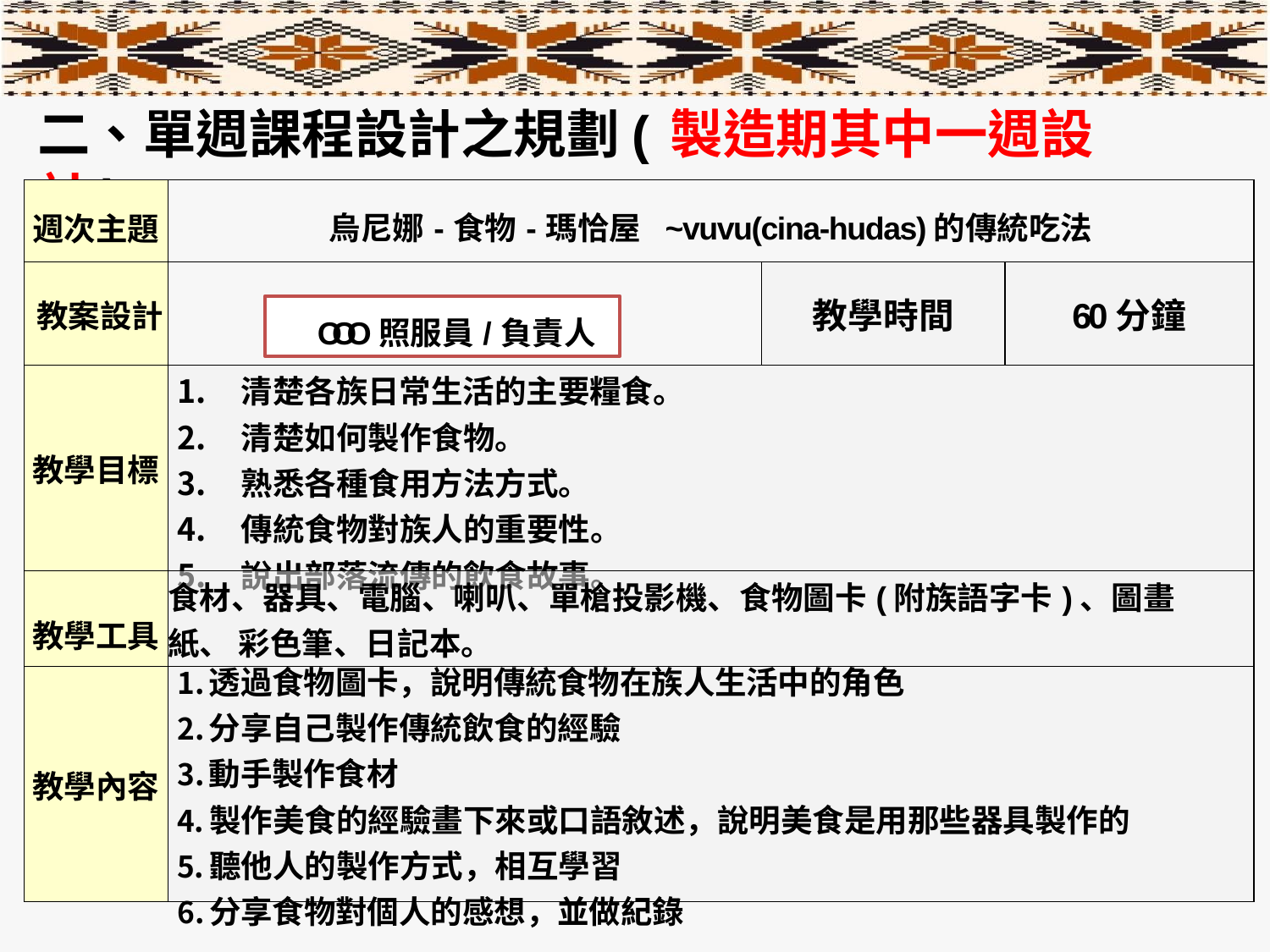

# 二、單週課程設計之規劃(製造期其中一週設計)
| 週次主題 | 烏尼娜-食物-瑪恰屋 ~vuvu(cina-hudas)的傳統吃法 |  |  |
| --- | --- | --- | --- |
| 教案設計 | OOO照服員/負責人 | 教學時間 | 60分鐘 |
| 教學目標 | 清楚各族日常生活的主要糧食。 清楚如何製作食物。 熟悉各種食用方法方式。 傳統食物對族人的重要性。 說出部落流傳的飲食故事。 |  |  |
| 教學工具 | 食材、器具、電腦、喇叭、單槍投影機、食物圖卡(附族語字卡)、圖畫紙、 彩色筆、日記本。 |  |  |
| 教學內容 | 透過食物圖卡，說明傳統食物在族人生活中的角色 分享自己製作傳統飲食的經驗 動手製作食材 製作美食的經驗畫下來或口語敘述，說明美食是用那些器具製作的 聽他人的製作方式，相互學習 分享食物對個人的感想，並做紀錄 |  |  |